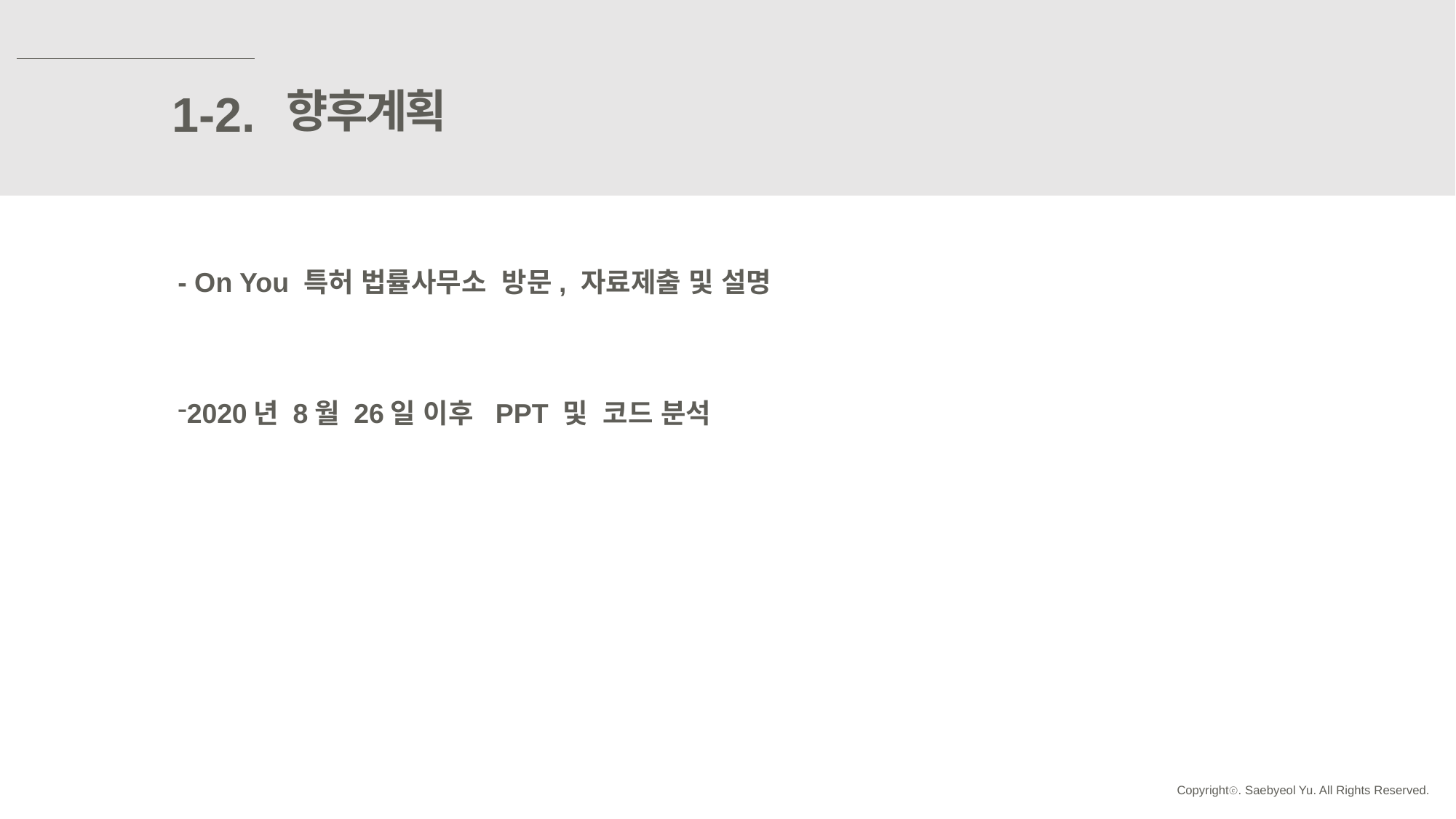

향후계획
1-2.

- On You 특허 법률사무소  방문, 자료제출 및 설명

2020년 8월 26일 이후  PPT 및  코드 분석